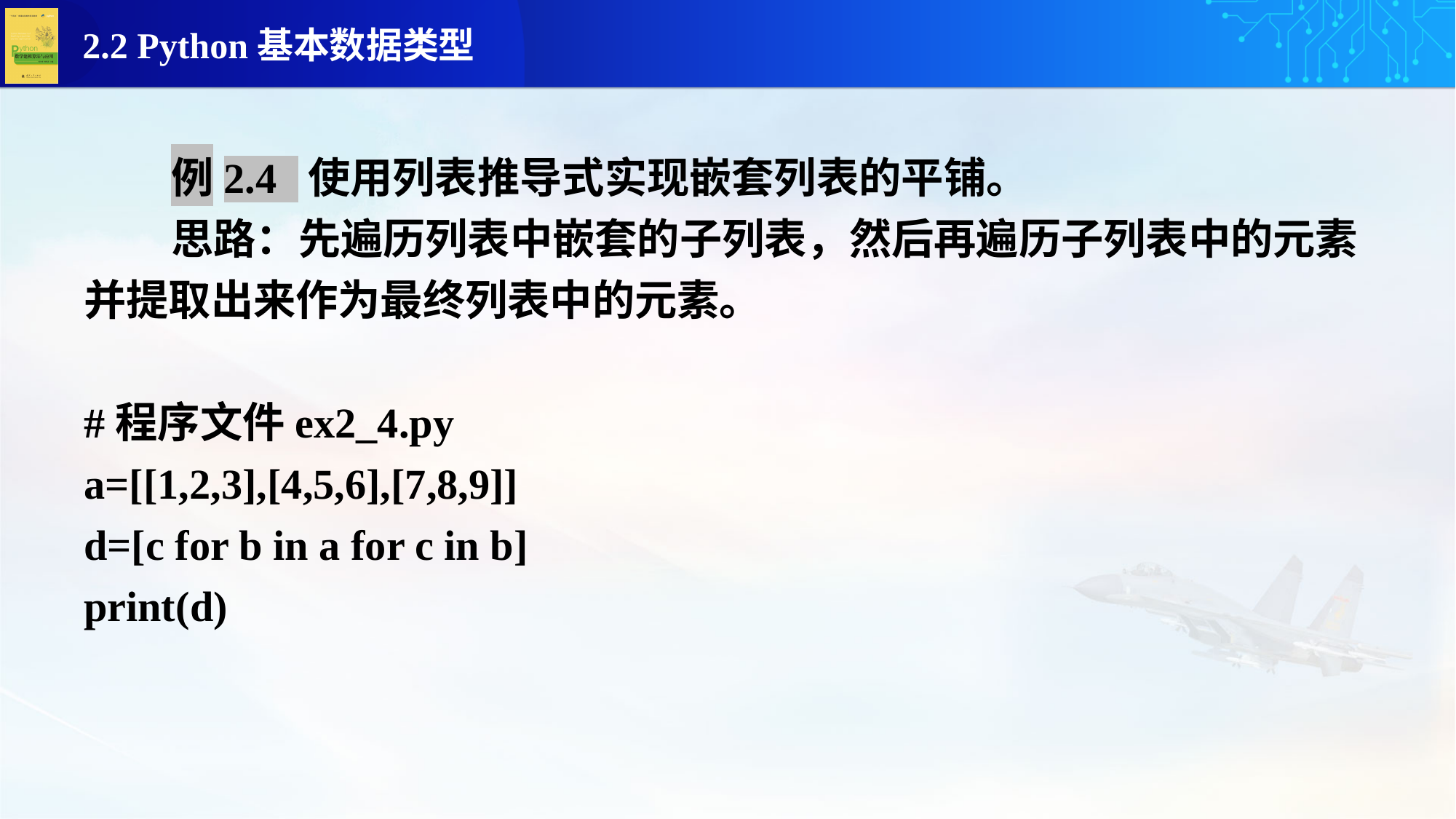

例2.4  使用列表推导式实现嵌套列表的平铺。
        思路：先遍历列表中嵌套的子列表，然后再遍历子列表中的元素并提取出来作为最终列表中的元素。

#程序文件ex2_4.py
a=[[1,2,3],[4,5,6],[7,8,9]]
d=[c for b in a for c in b]
print(d)